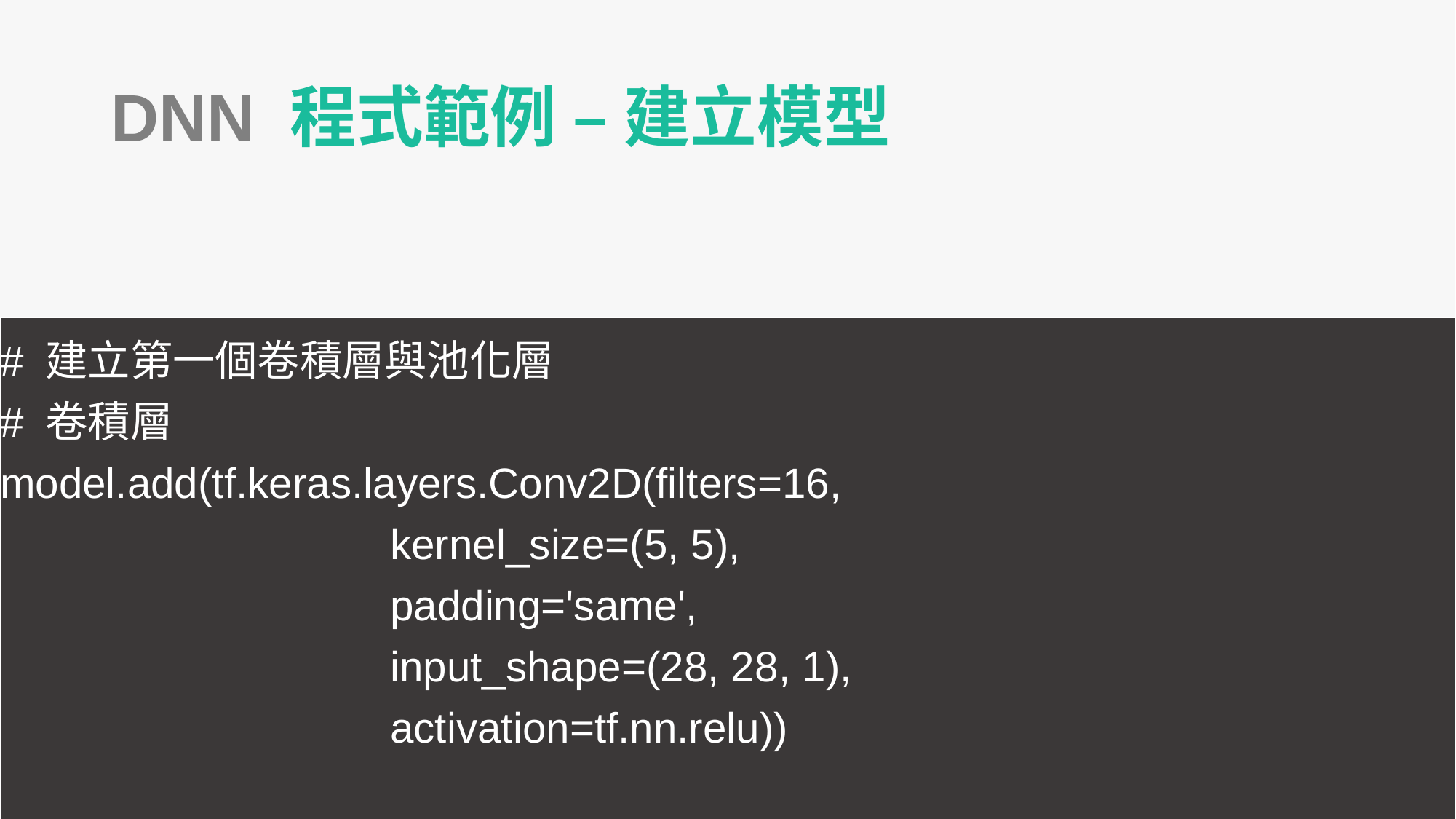

DNN 程式範例 – 建立模型
# 建立第一個卷積層與池化層
# 卷積層
model.add(tf.keras.layers.Conv2D(filters=16,
                                 kernel_size=(5, 5),
                                 padding='same',
                                 input_shape=(28, 28, 1),
                                 activation=tf.nn.relu))

# 池化層
model.add(tf.keras.layers.MaxPooling2D(pool_size=(2, 2)))